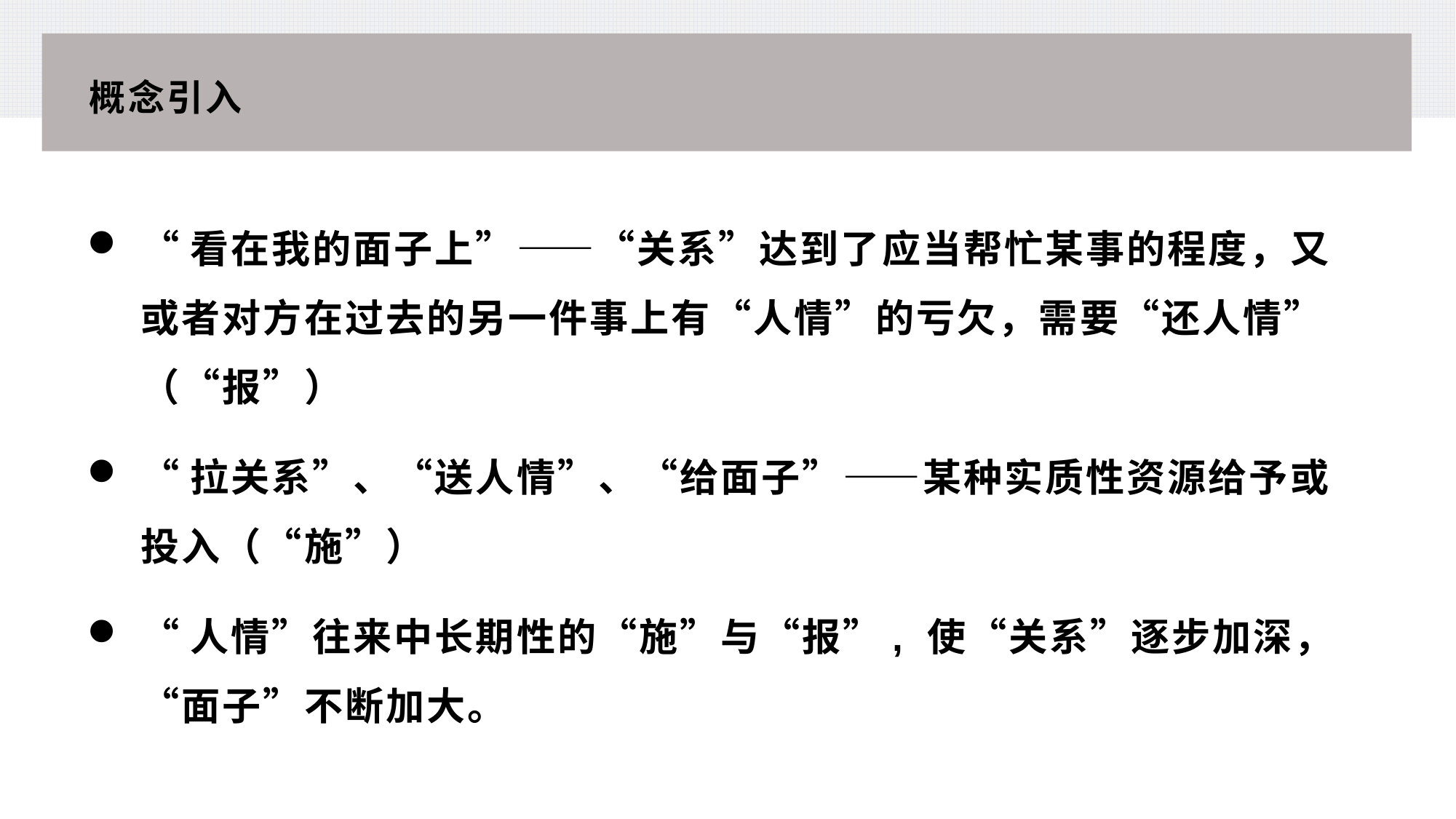

# 概念引入
“看在我的面子上”——“关系”达到了应当帮忙某事的程度，又或者对方在过去的另一件事上有“人情”的亏欠，需要“还人情”（“报”）
“拉关系”、“送人情”、“给面子”——某种实质性资源给予或投入（“施”）
“人情”往来中长期性的“施”与“报”, 使“关系”逐步加深，“面子”不断加大。